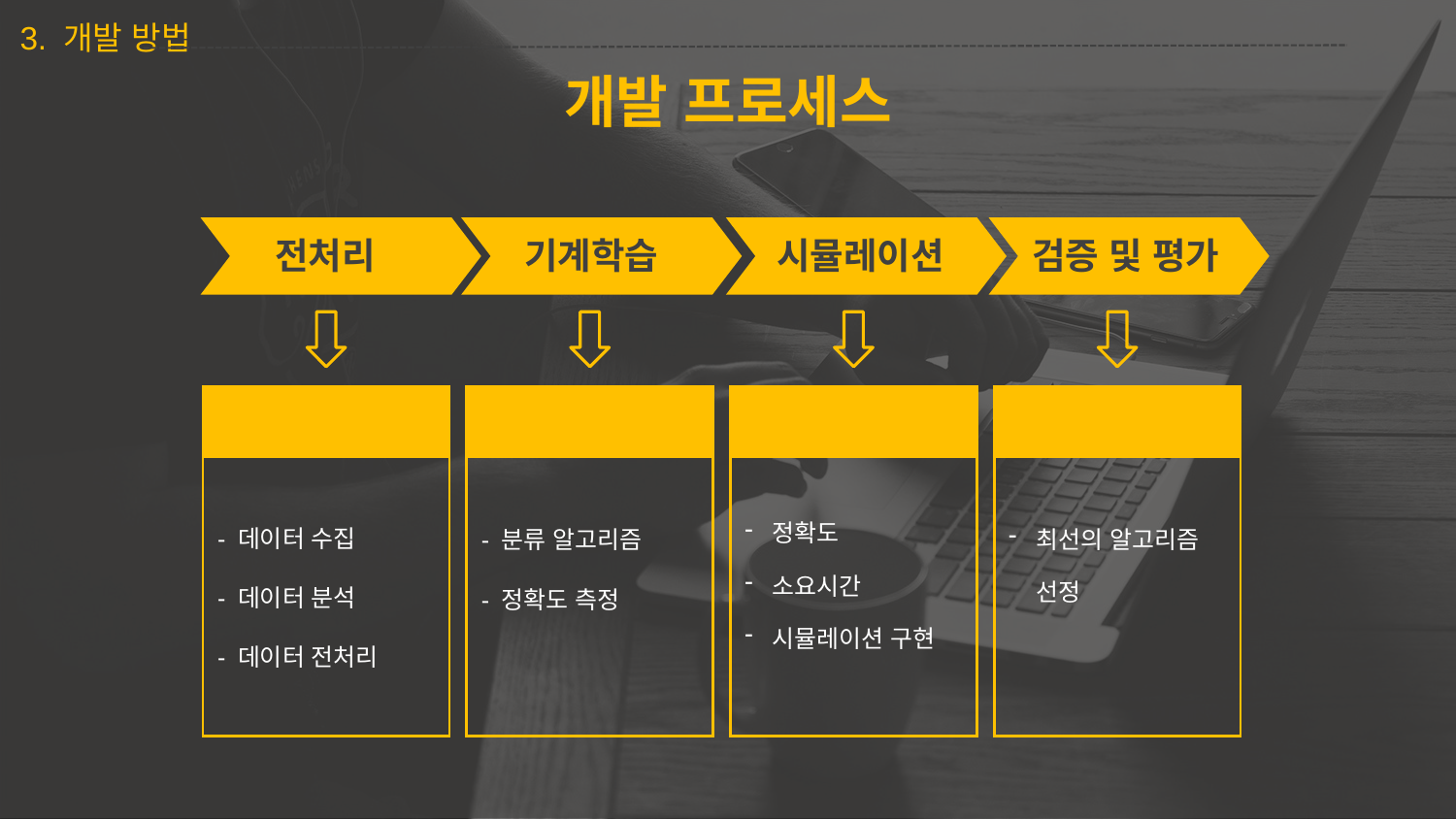

3. 개발 방법
개발 프로세스

전처리
기계학습
시뮬레이션
검증 및 평가

|  |
| --- |
| - 데이터 수집 - 데이터 분석 - 데이터 전처리 |
|  |
| --- |
| - 분류 알고리즘 - 정확도 측정 |
|  |
| --- |
| 정확도 소요시간 시뮬레이션 구현 |
|  |
| --- |
| 최선의 알고리즘 선정 |